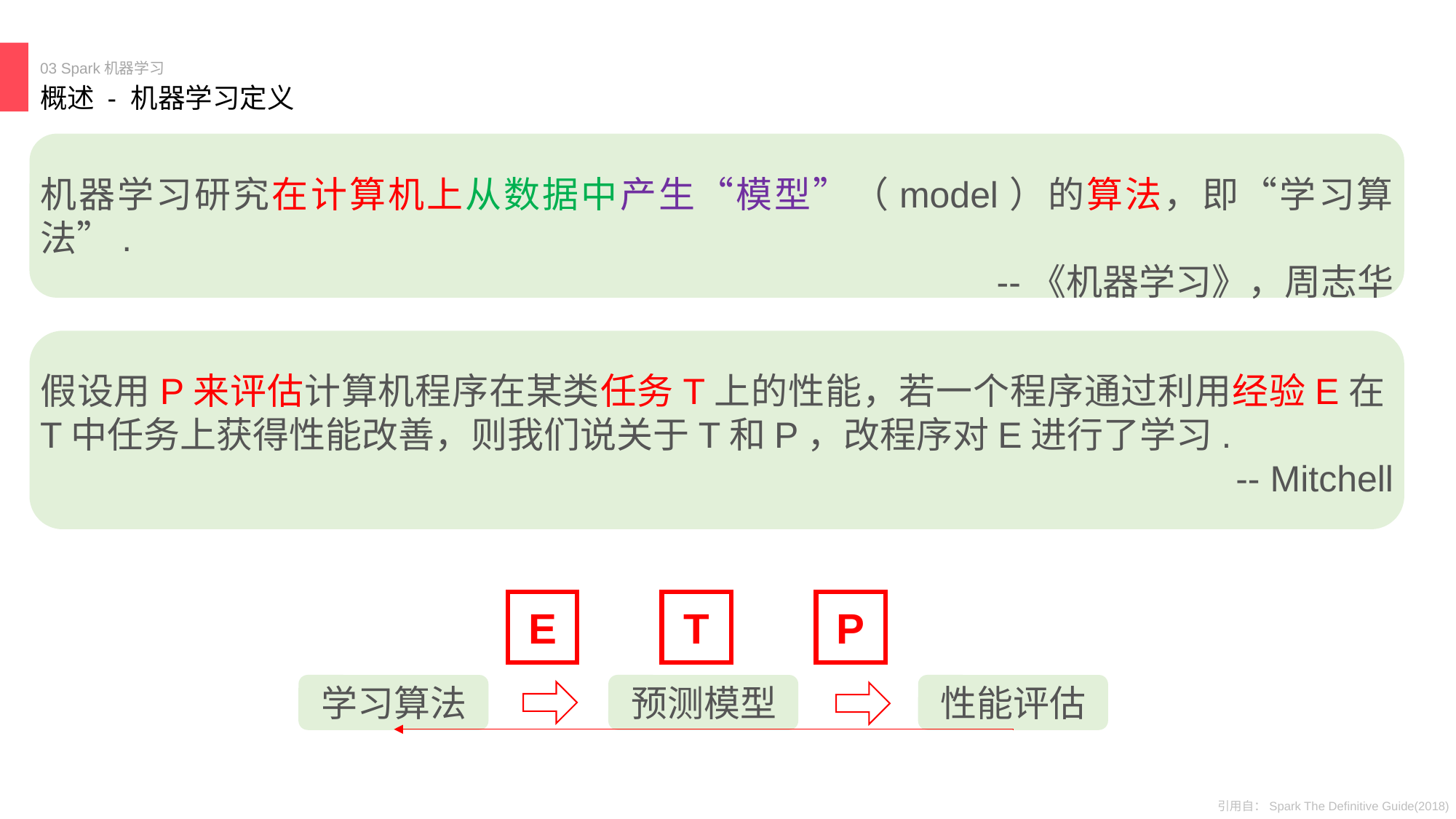

03 Spark机器学习
概述 - 机器学习定义

机器学习研究在计算机上从数据中产生“模型”（model）的算法，即“学习算法”.
--《机器学习》，周志华

假设用P来评估计算机程序在某类任务T上的性能，若一个程序通过利用经验E在T中任务上获得性能改善，则我们说关于T和P，改程序对E进行了学习.
-- Mitchell
cv
cv
cv
E
T
P
学习算法
预测模型
性能评估

引用自：Spark The Definitive Guide(2018)